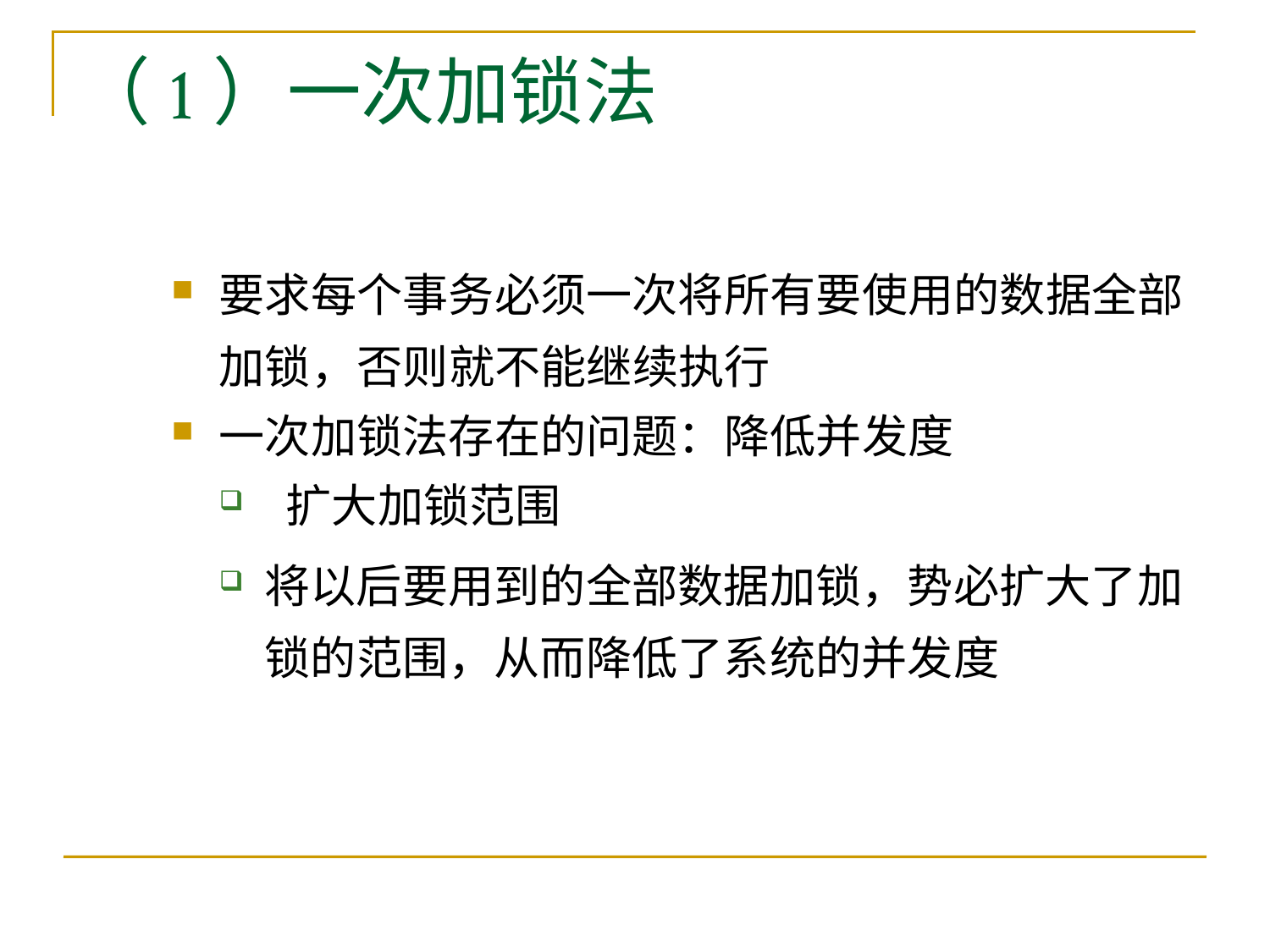

# （1）一次加锁法
要求每个事务必须一次将所有要使用的数据全部加锁，否则就不能继续执行
一次加锁法存在的问题：降低并发度
 扩大加锁范围
将以后要用到的全部数据加锁，势必扩大了加锁的范围，从而降低了系统的并发度